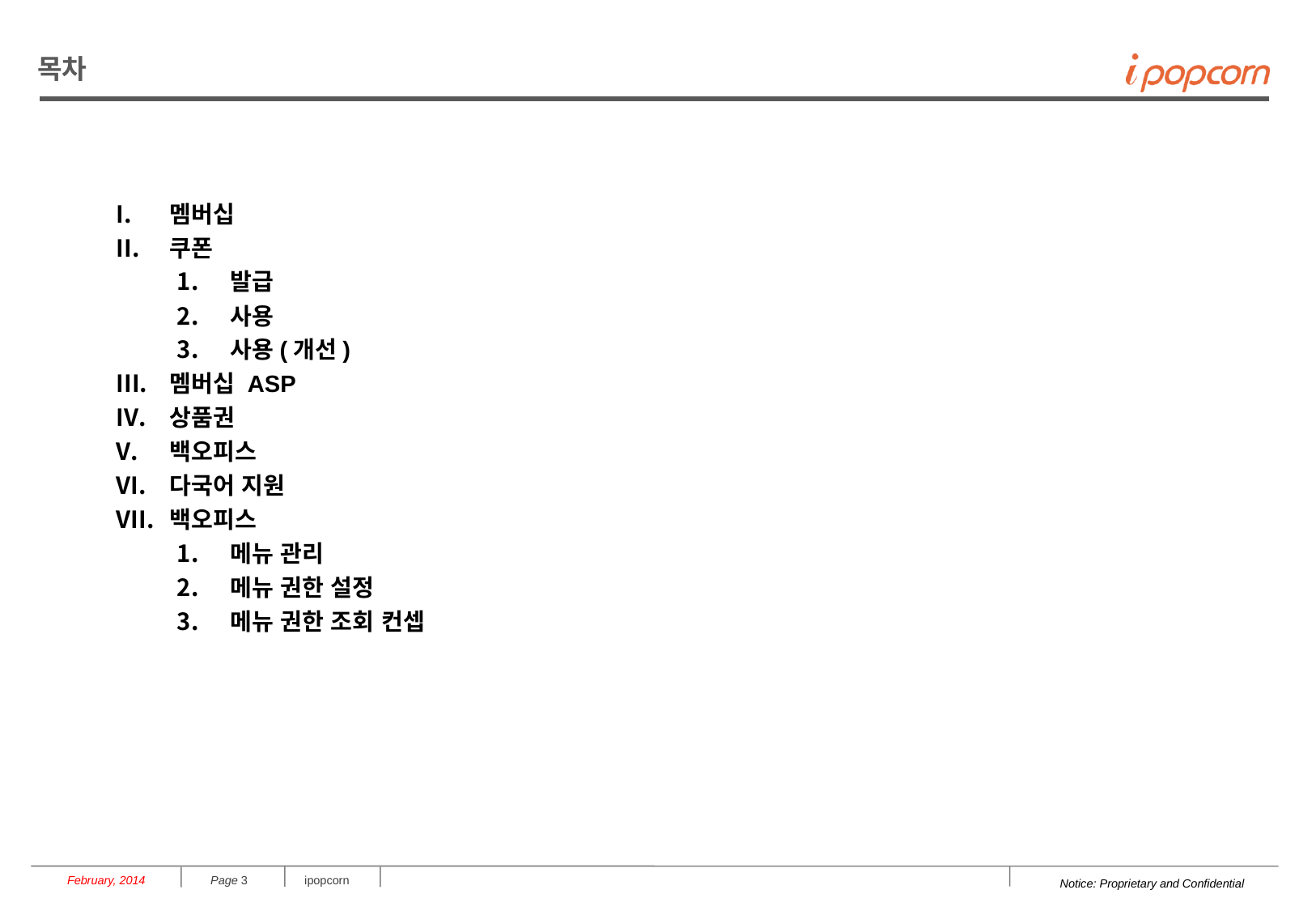

# 목차
멤버십
쿠폰
발급
사용
사용(개선)
멤버십 ASP
상품권
백오피스
다국어 지원
백오피스
메뉴 관리
메뉴 권한 설정
메뉴 권한 조회 컨셉